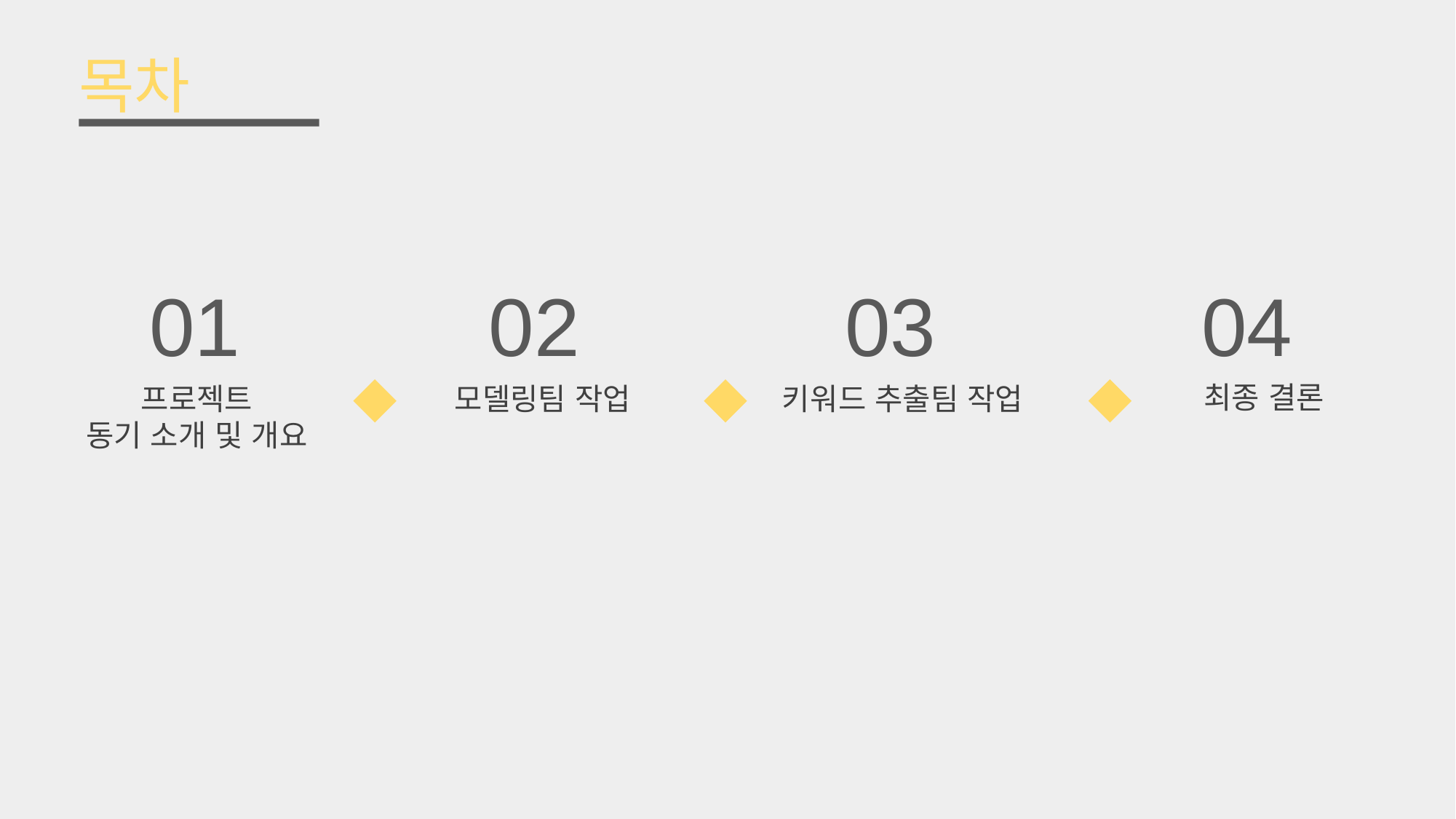

# 목차

01
02
03
04
최종 결론
프로젝트
동기 소개 및 개요
모델링팀 작업
키워드 추출팀 작업